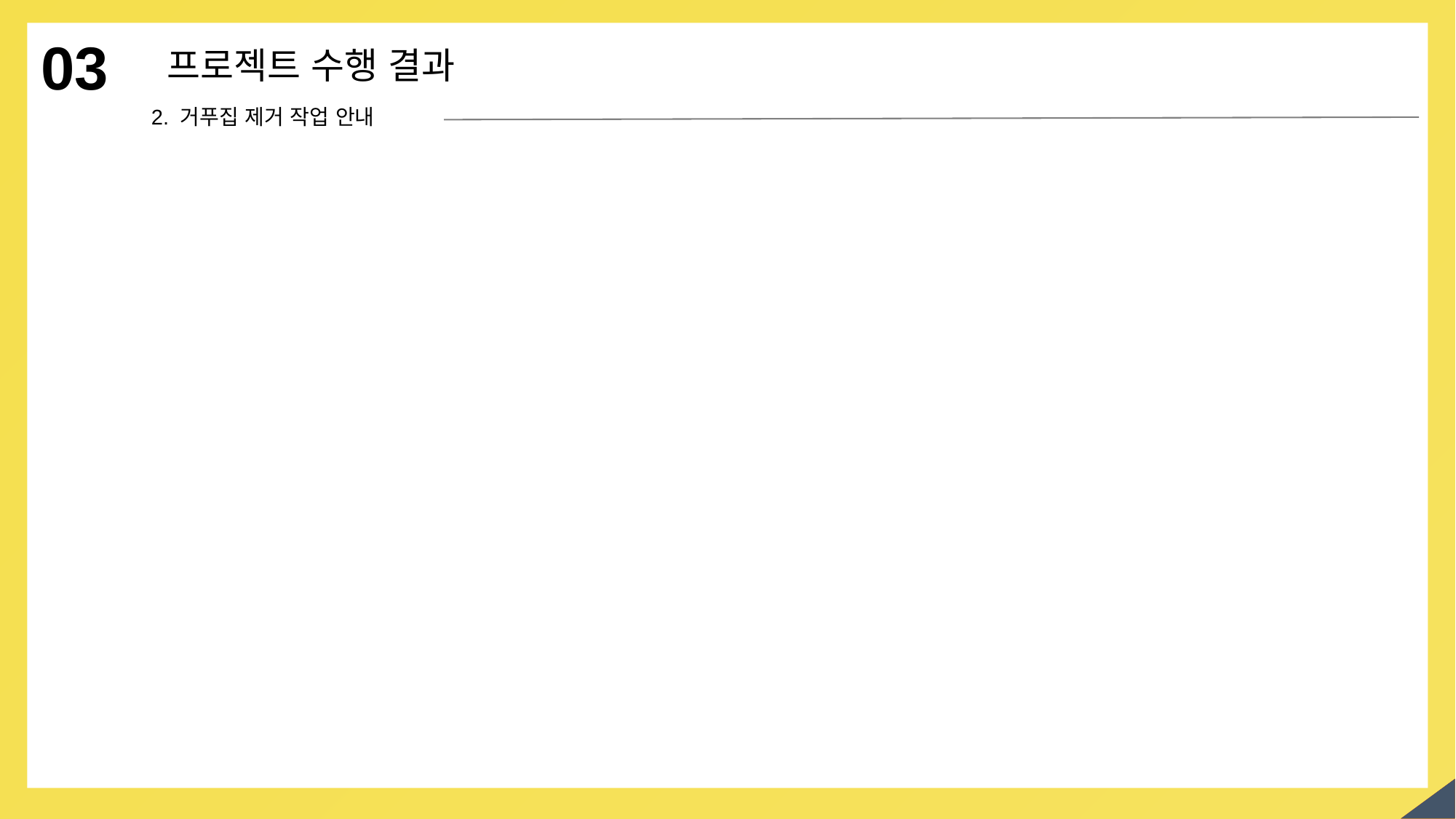

03
프로젝트 수행 결과
2. 거푸집 제거 작업 안내